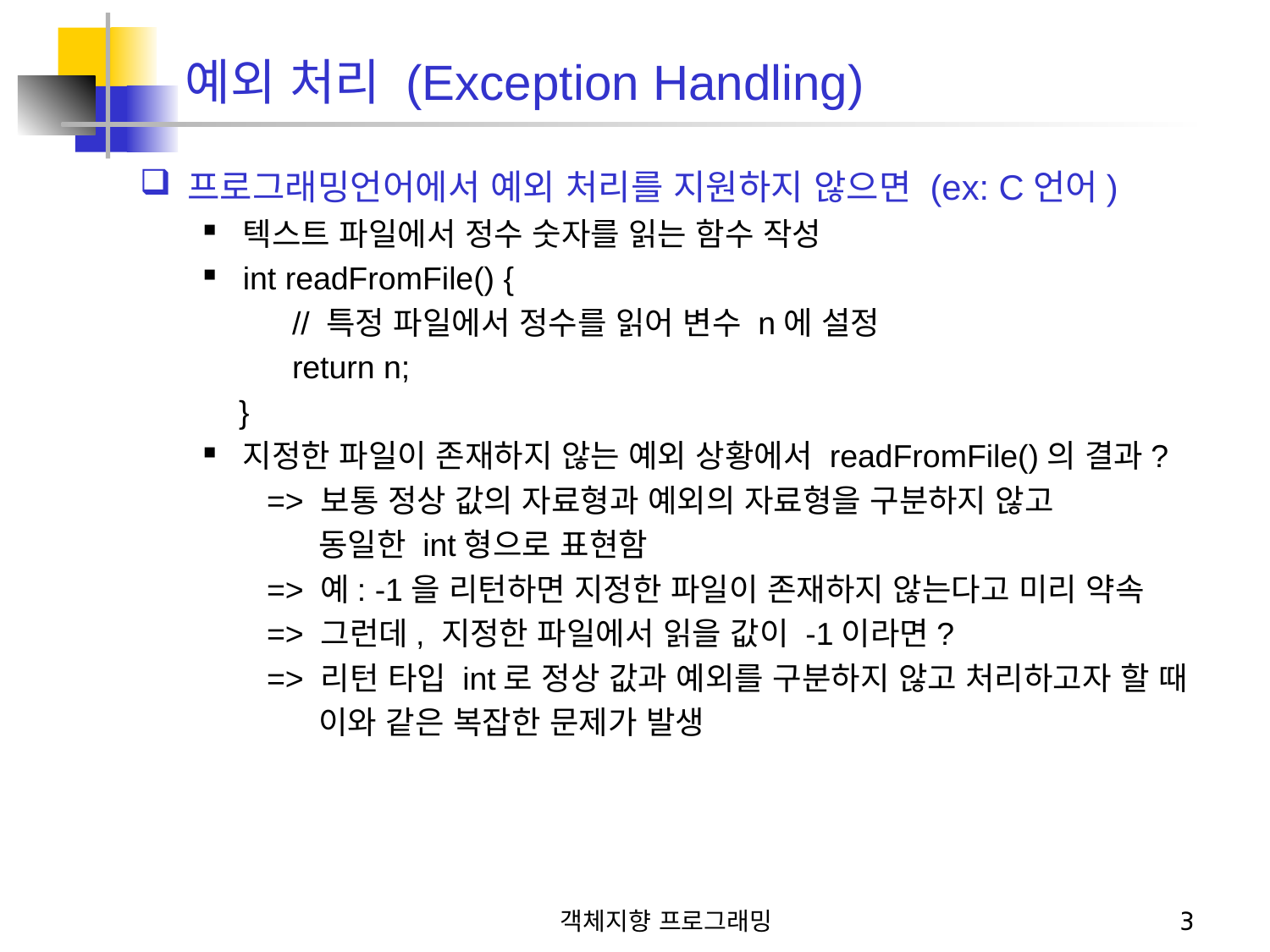

예외 처리 (Exception Handling)
프로그래밍언어에서 예외 처리를 지원하지 않으면 (ex: C언어)
텍스트 파일에서 정수 숫자를 읽는 함수 작성
int readFromFile() {
          // 특정 파일에서 정수를 읽어 변수 n에 설정
          return n;
    }
지정한 파일이 존재하지 않는 예외 상황에서 readFromFile()의 결과?
=> 보통 정상 값의 자료형과 예외의 자료형을 구분하지 않고
     동일한 int형으로 표현함
=> 예: -1을 리턴하면 지정한 파일이 존재하지 않는다고 미리 약속
=> 그런데, 지정한 파일에서 읽을 값이 -1이라면?
=> 리턴 타입 int로 정상 값과 예외를 구분하지 않고 처리하고자 할 때
     이와 같은 복잡한 문제가 발생
객체지향 프로그래밍
3